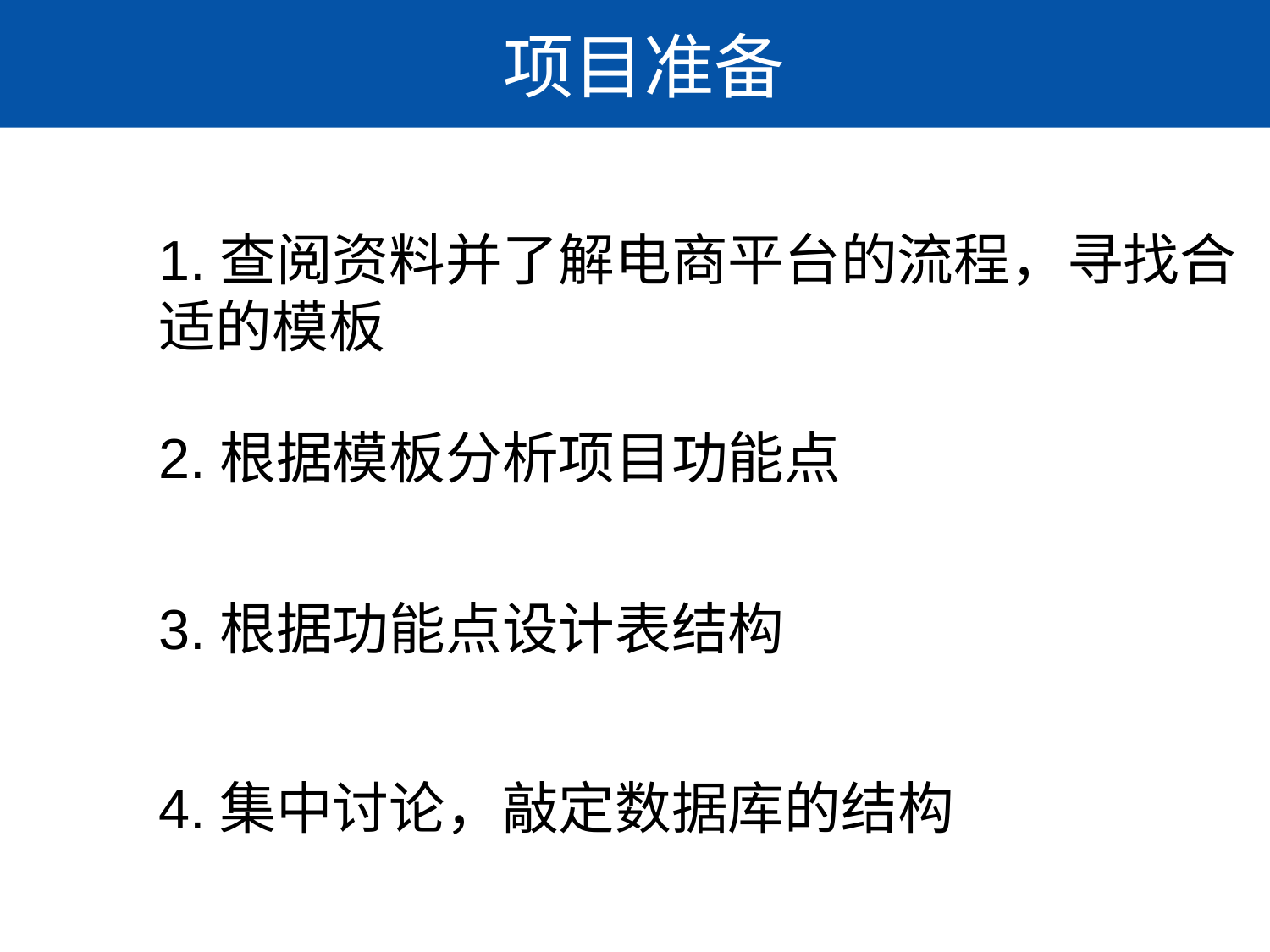

项目准备
1.查阅资料并了解电商平台的流程，寻找合适的模板
2.根据模板分析项目功能点
3.根据功能点设计表结构
4.集中讨论，敲定数据库的结构